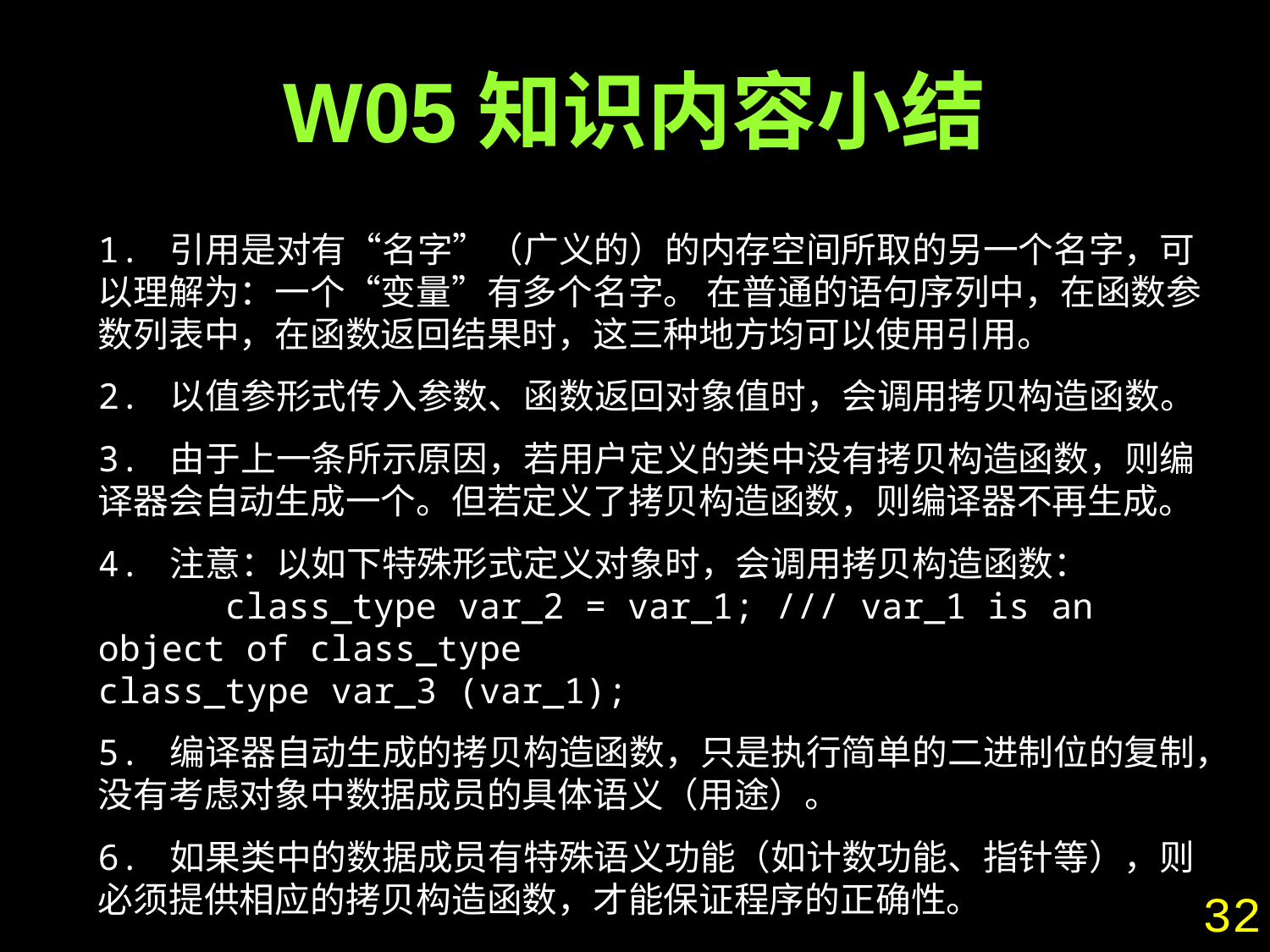

W05知识内容小结
1. 引用是对有“名字”（广义的）的内存空间所取的另一个名字，可以理解为：一个“变量”有多个名字。 在普通的语句序列中，在函数参数列表中，在函数返回结果时，这三种地方均可以使用引用。
2. 以值参形式传入参数、函数返回对象值时，会调用拷贝构造函数。
3. 由于上一条所示原因，若用户定义的类中没有拷贝构造函数，则编译器会自动生成一个。但若定义了拷贝构造函数，则编译器不再生成。
4. 注意：以如下特殊形式定义对象时，会调用拷贝构造函数：
	class_type var_2 = var_1; /// var_1 is an object of class_type　
class_type var_3 (var_1);
5. 编译器自动生成的拷贝构造函数，只是执行简单的二进制位的复制，没有考虑对象中数据成员的具体语义（用途）。
6. 如果类中的数据成员有特殊语义功能（如计数功能、指针等），则必须提供相应的拷贝构造函数，才能保证程序的正确性。
32